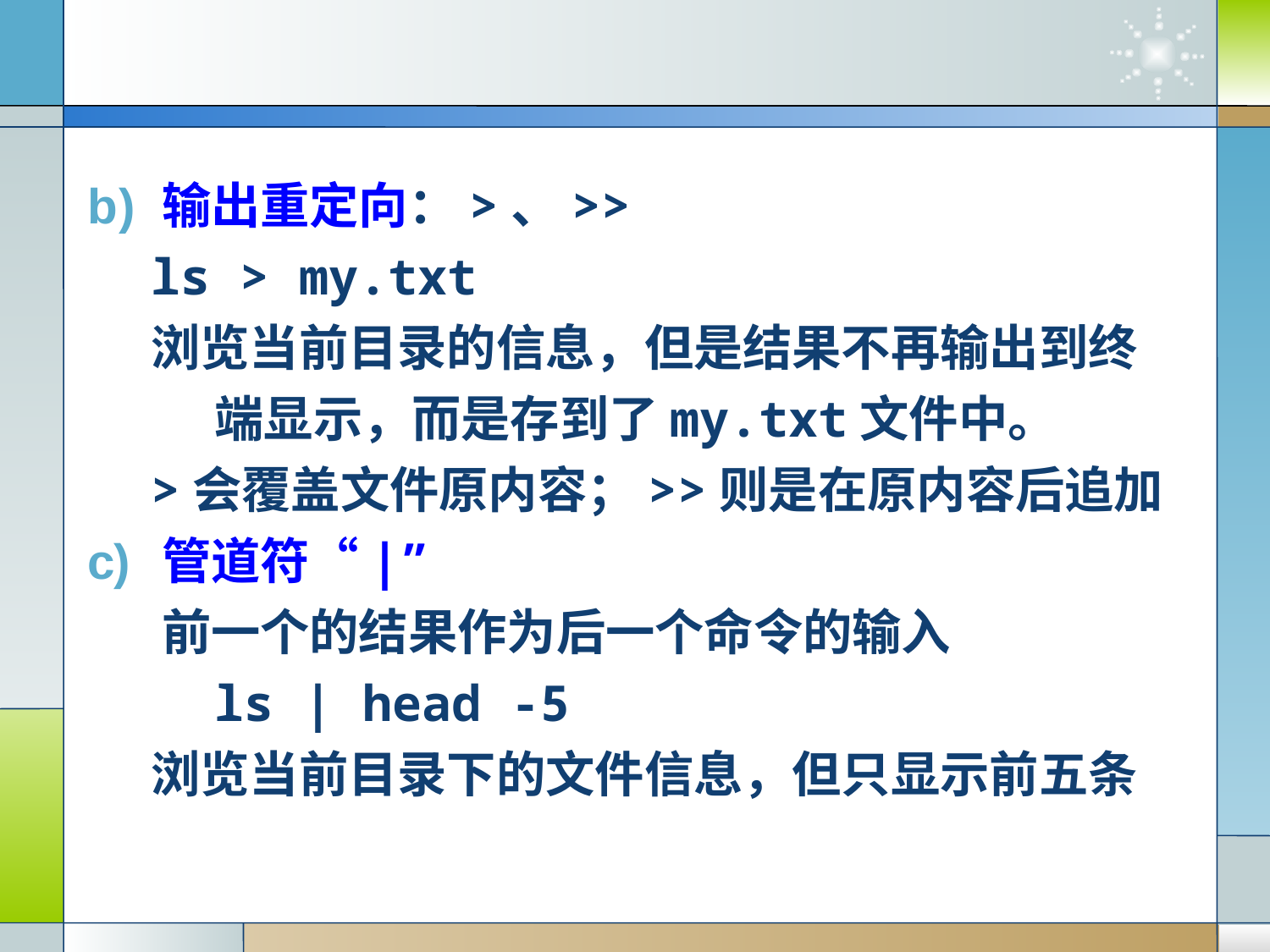

#
输出重定向：>、>>
ls > my.txt
浏览当前目录的信息，但是结果不再输出到终端显示，而是存到了my.txt文件中。
>会覆盖文件原内容；>>则是在原内容后追加
管道符“|”
	前一个的结果作为后一个命令的输入
	ls | head -5
浏览当前目录下的文件信息，但只显示前五条

22